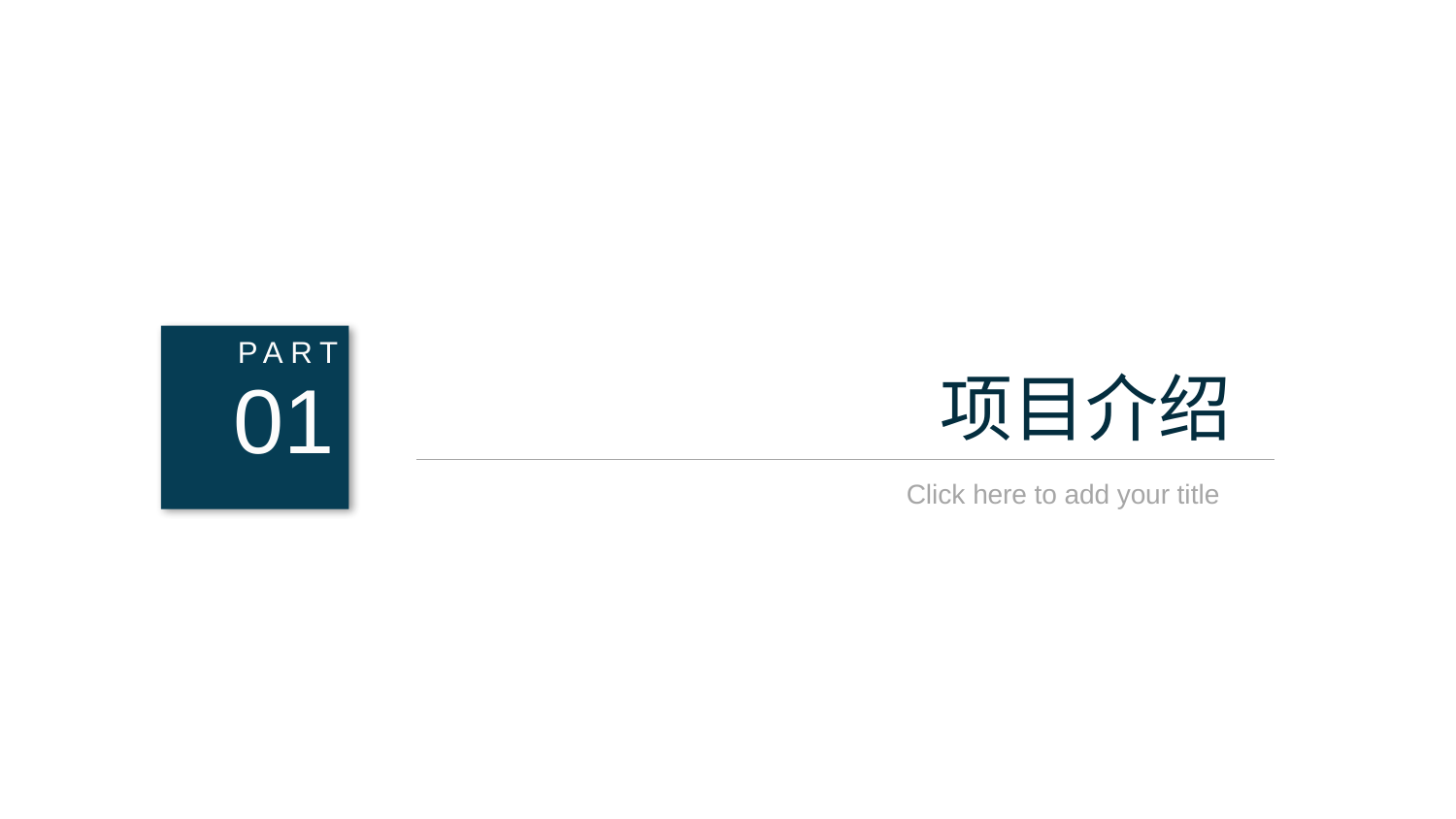

PART
01
项目介绍
Click here to add your title